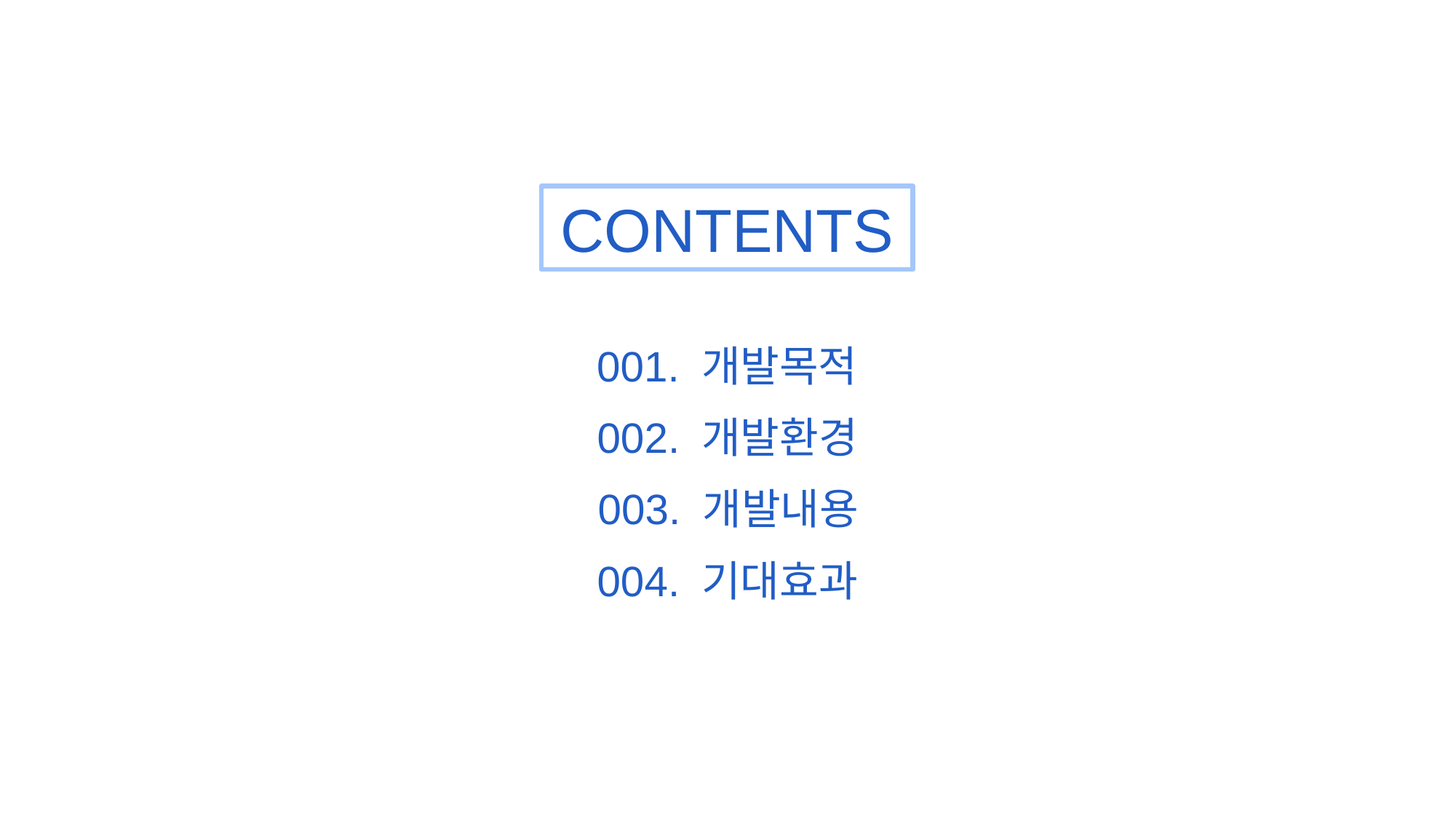

CONTENTS
001. 개발목적
002. 개발환경
003. 개발내용
004. 기대효과